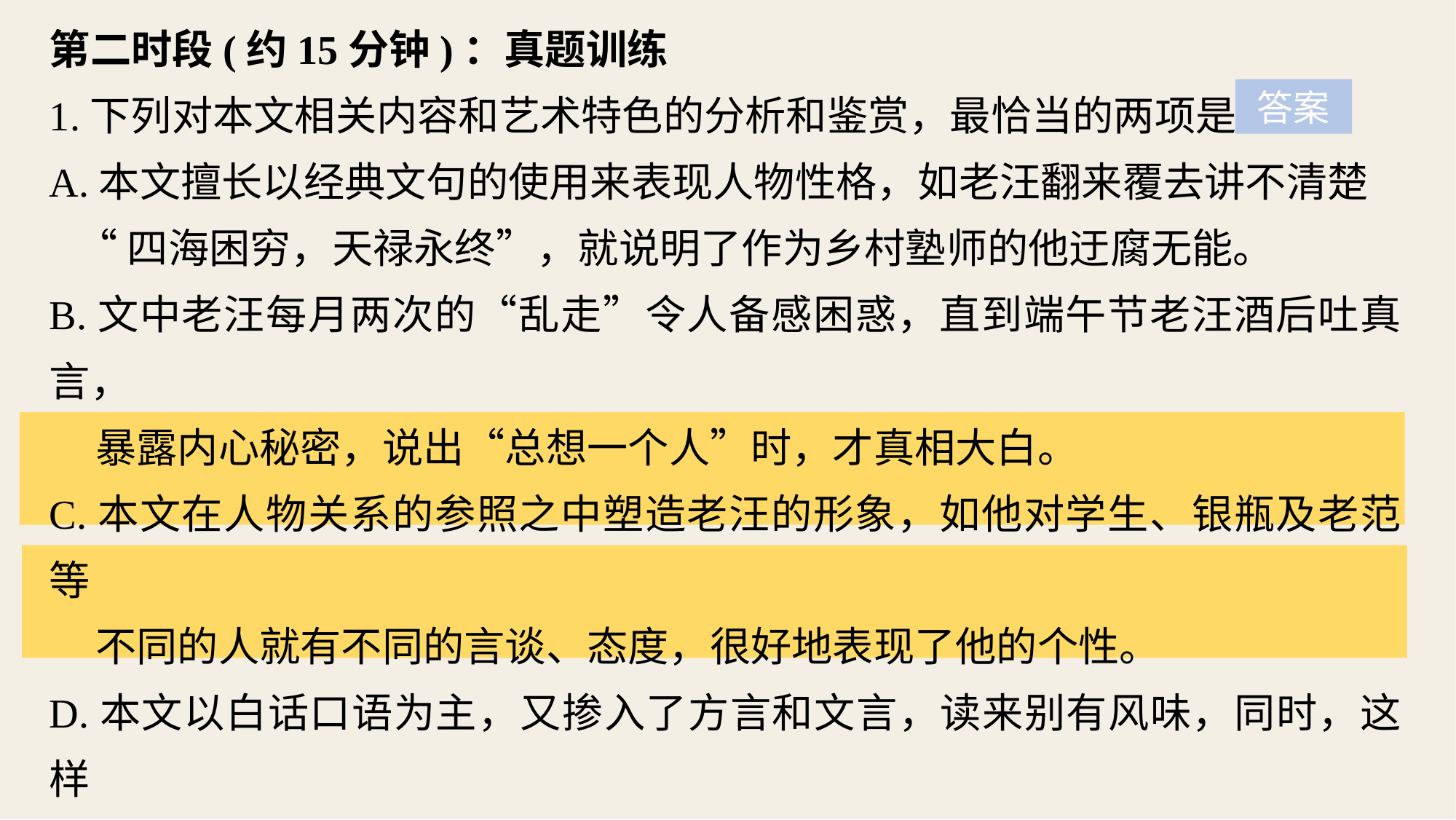

第二时段(约15分钟)：真题训练
1.下列对本文相关内容和艺术特色的分析和鉴赏，最恰当的两项是
A.本文擅长以经典文句的使用来表现人物性格，如老汪翻来覆去讲不清楚
   “四海困穷，天禄永终”，就说明了作为乡村塾师的他迂腐无能。
B.文中老汪每月两次的“乱走”令人备感困惑，直到端午节老汪酒后吐真言，
    暴露内心秘密，说出“总想一个人”时，才真相大白。
C.本文在人物关系的参照之中塑造老汪的形象，如他对学生、银瓶及老范等
    不同的人就有不同的言谈、态度，很好地表现了他的个性。
D.本文以白话口语为主，又掺入了方言和文言，读来别有风味，同时，这样
    的语言既契合老汪的身份和生活环境，也暗合他的尴尬处境。
E.本文虽只是选段，但故事情节相对完整，作者以简约沉稳的白描手法，生
    动地塑造了人物群像，展开了一幅北方村镇的风俗画卷。
答案